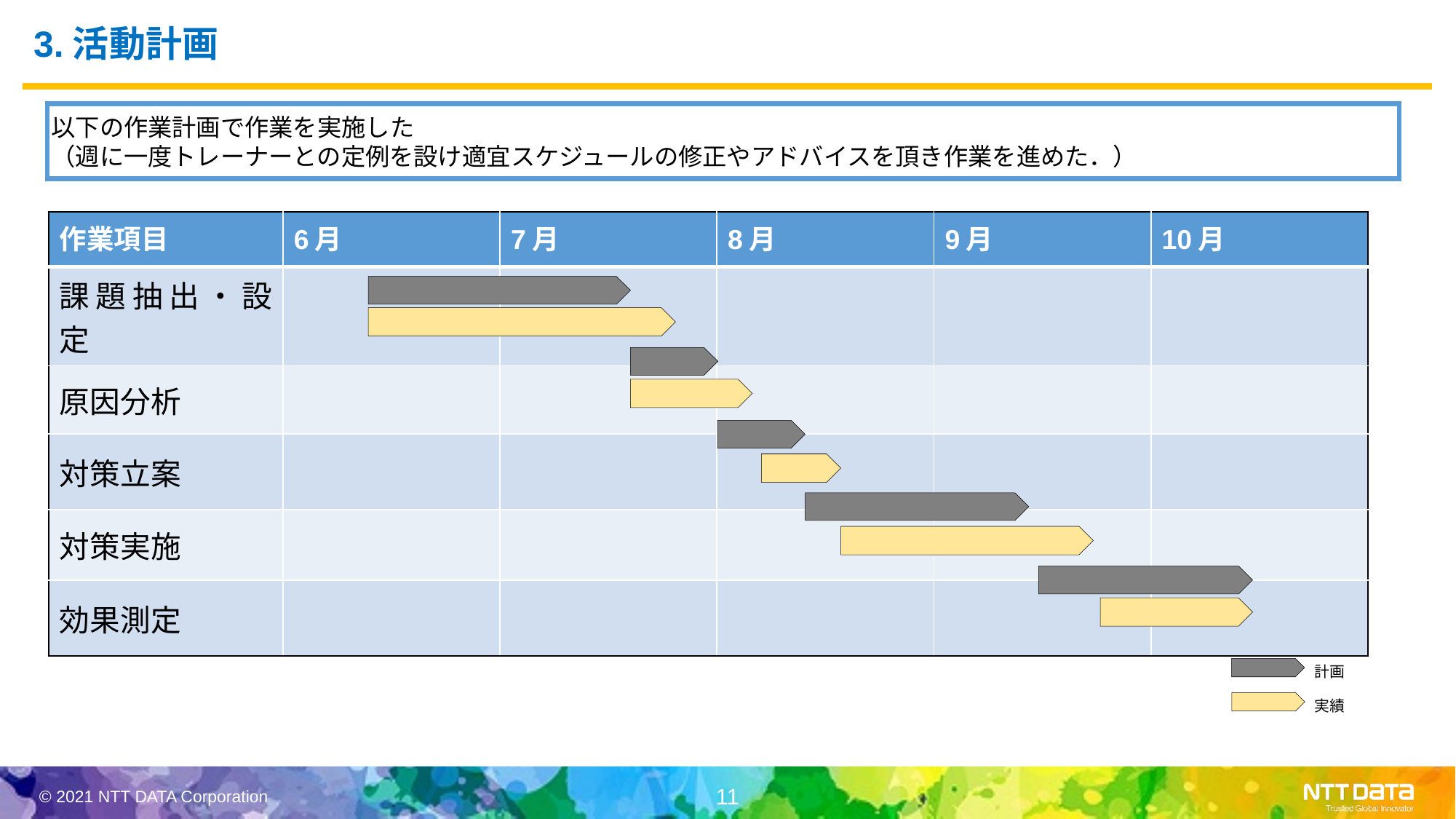

# 3.活動計画
以下の作業計画で作業を実施した
（週に一度トレーナーとの定例を設け適宜スケジュールの修正やアドバイスを頂き作業を進めた．）
| 作業項目 | 6月 | 7月 | 8月 | 9月 | 10月 |
| --- | --- | --- | --- | --- | --- |
| 課題抽出・設定 |  |  |  |  |  |
| 原因分析 |  |  |  |  |  |
| 対策立案 |  |  |  |  |  |
| 対策実施 |  |  |  |  |  |
| 効果測定 |  |  |  |  |  |

計画

実績